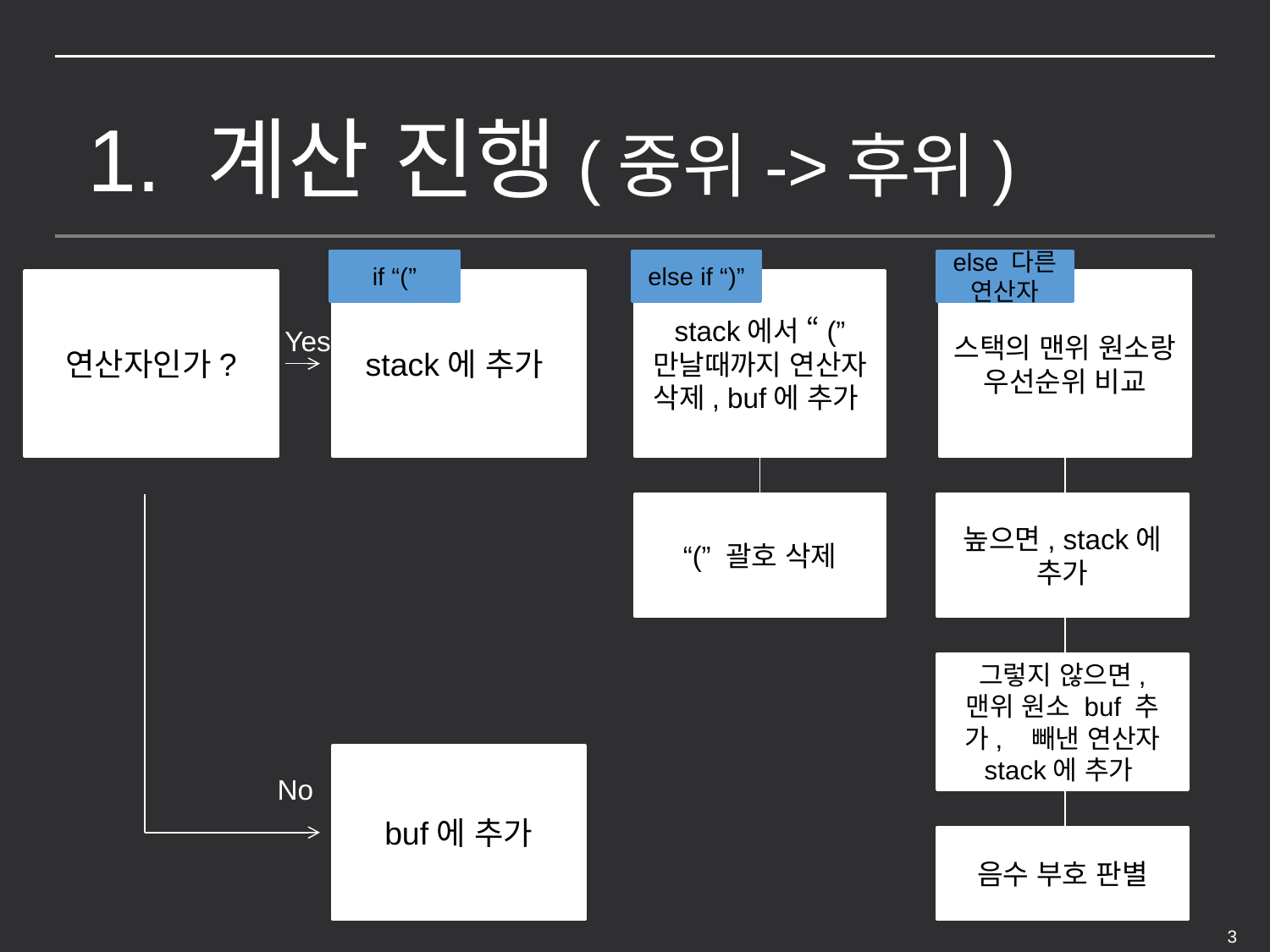

1. 계산 진행(중위->후위)
if “(”
else if “)”
else 다른 연산자
stack에 추가
stack에서 “(” 만날때까지 연산자 삭제, buf에 추가
스택의 맨위 원소랑 우선순위 비교
연산자인가?
Yes
“(” 괄호 삭제
높으면, stack에 추가
그렇지 않으면, 맨위 원소 buf 추가,   빼낸 연산자 stack에 추가
buf에 추가
No
음수 부호 판별
  3